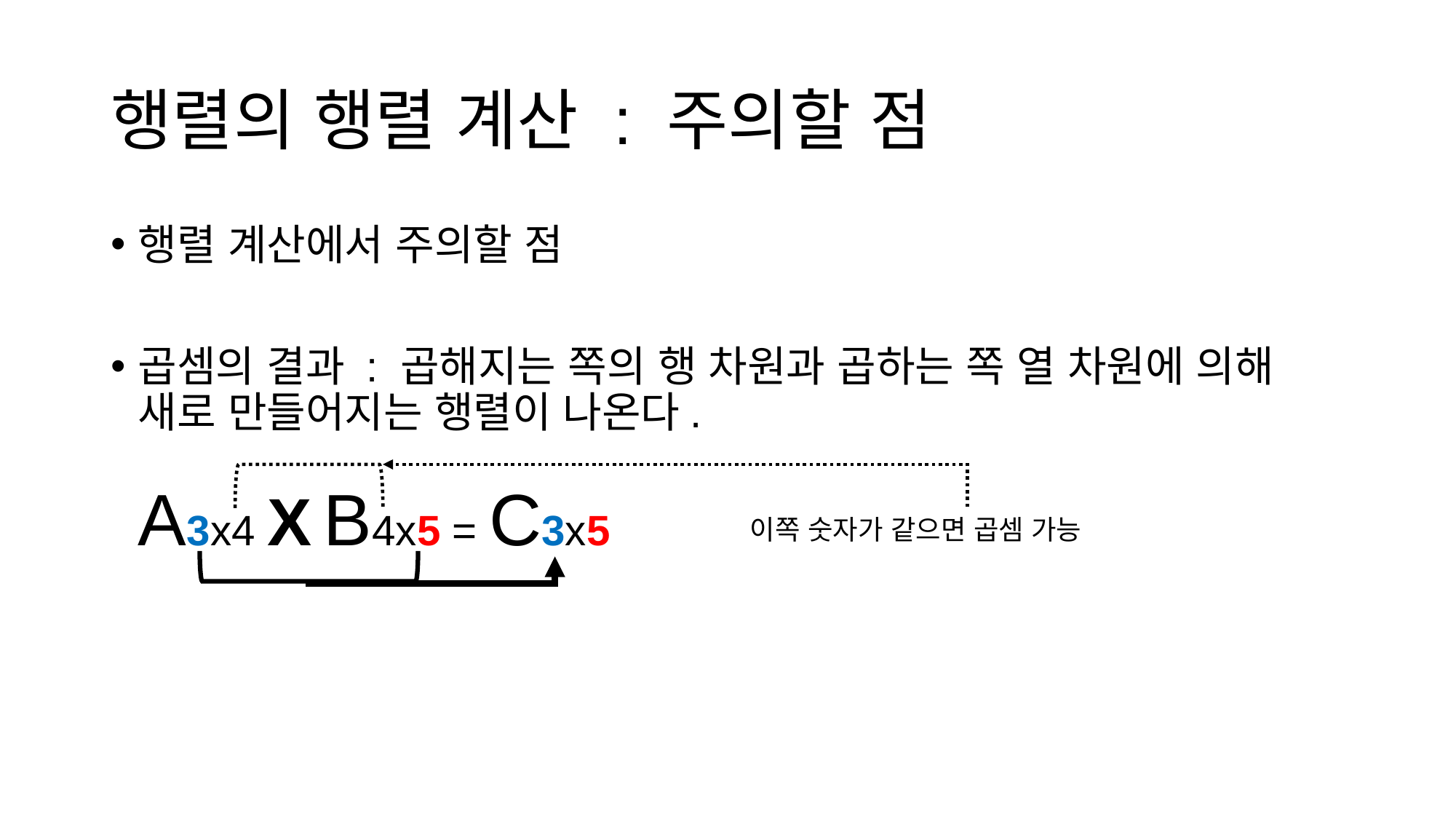

# 행렬의 행렬 계산 : 주의할 점
행렬 계산에서 주의할 점

곱셈의 결과 : 곱해지는 쪽의 행 차원과 곱하는 쪽 열 차원에 의해 새로 만들어지는 행렬이 나온다.
A3x4 X B4x5 = C3x5

이쪽 숫자가 같으면 곱셈 가능